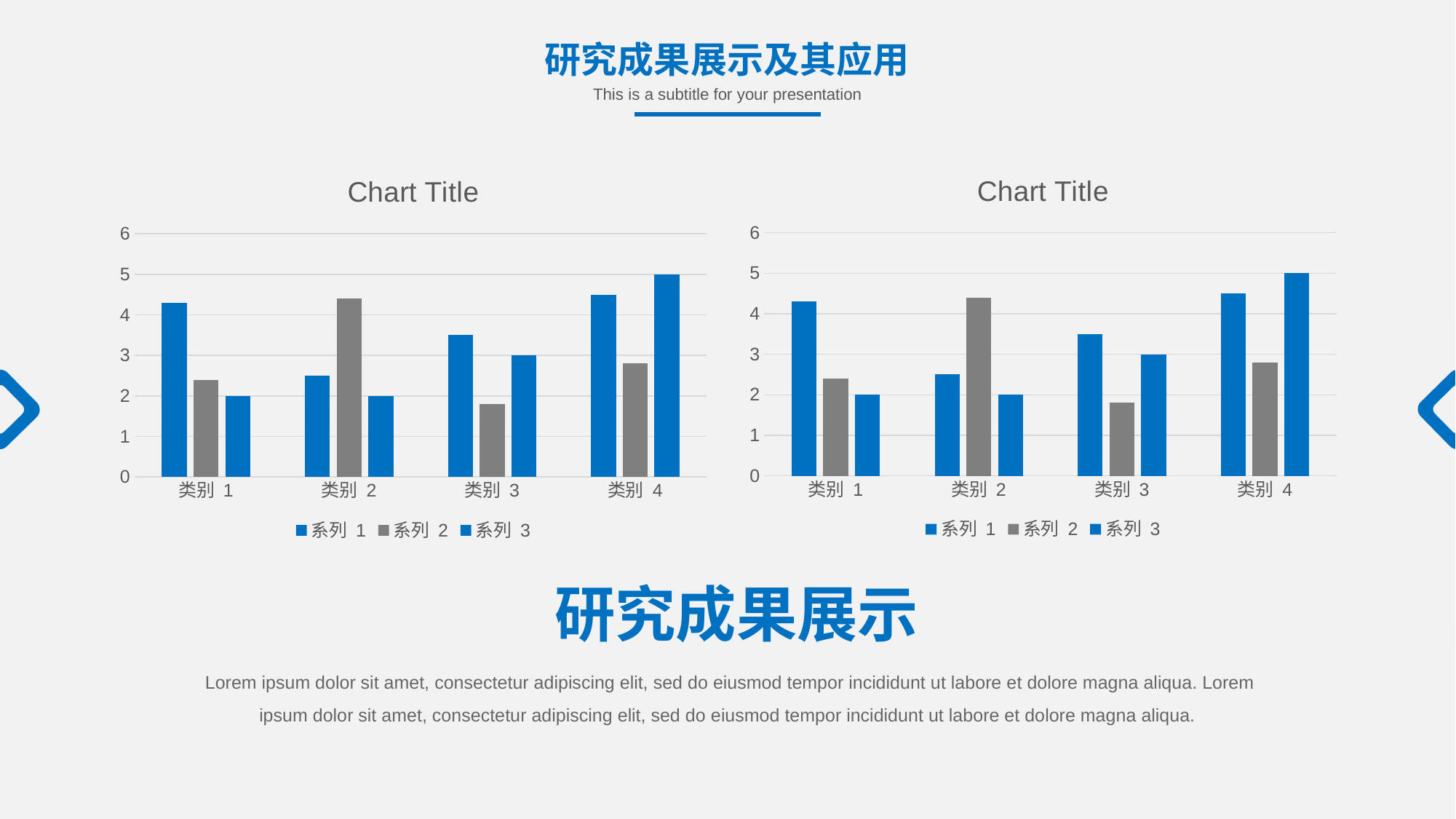

研究成果展示及其应用
This is a subtitle for your presentation

### Chart:

| Category | 系列 1 | 系列 2 | 系列 3 |
|---|---|---|---|
| 类别 1 | 4.3 | 2.4 | 2.0 |
| 类别 2 | 2.5 | 4.4 | 2.0 |
| 类别 3 | 3.5 | 1.8 | 3.0 |
| 类别 4 | 4.5 | 2.8 | 5.0 |

### Chart:

| Category | 系列 1 | 系列 2 | 系列 3 |
|---|---|---|---|
| 类别 1 | 4.3 | 2.4 | 2.0 |
| 类别 2 | 2.5 | 4.4 | 2.0 |
| 类别 3 | 3.5 | 1.8 | 3.0 |
| 类别 4 | 4.5 | 2.8 | 5.0 |

研究成果展示
Lorem ipsum dolor sit amet, consectetur adipiscing elit, sed do eiusmod tempor incididunt ut labore et dolore magna aliqua. Lorem ipsum dolor sit amet, consectetur adipiscing elit, sed do eiusmod tempor incididunt ut labore et dolore magna aliqua.